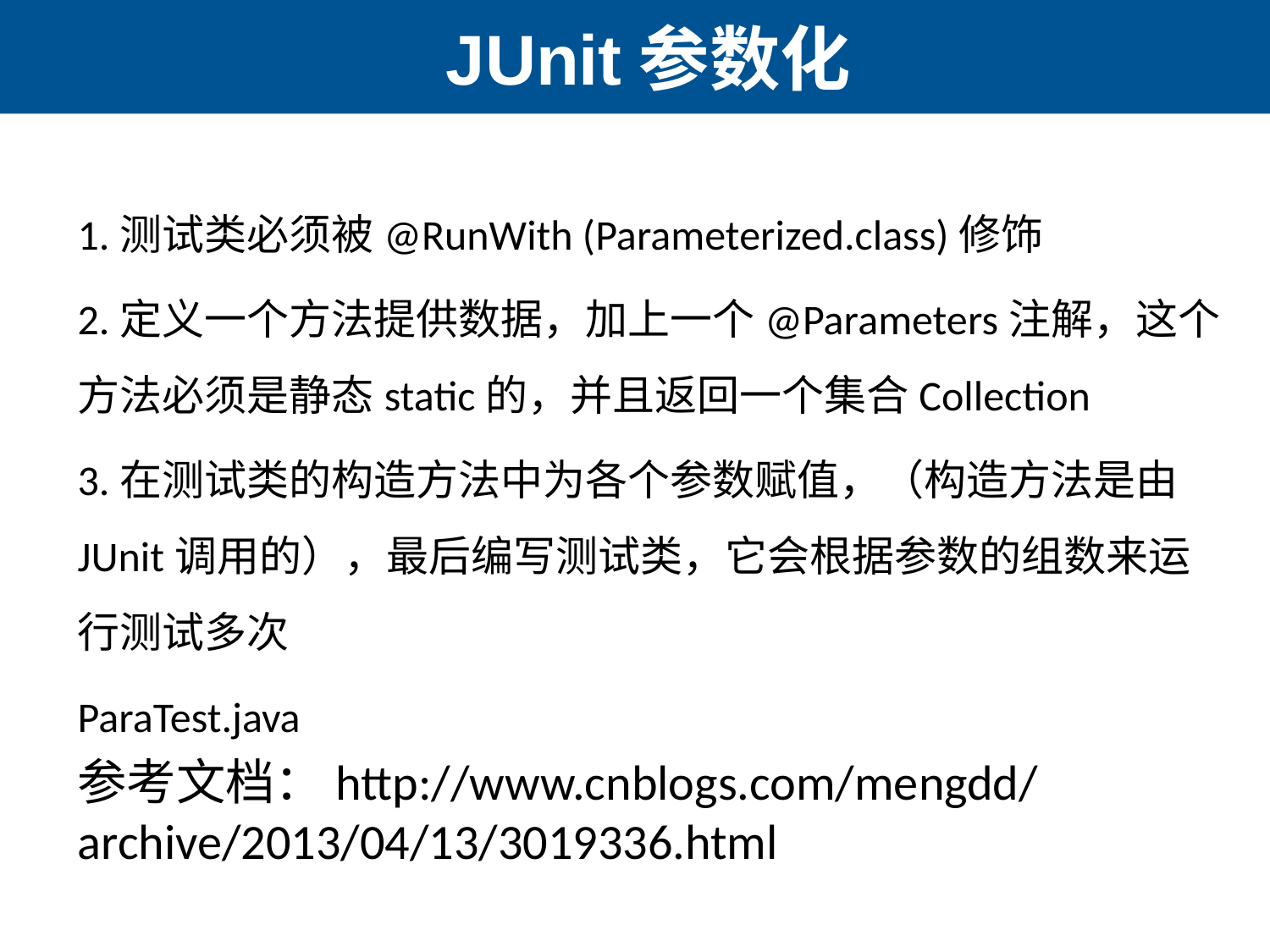

# JUnit参数化
1.测试类必须被@RunWith (Parameterized.class)修饰
2.定义一个方法提供数据，加上一个@Parameters注解，这个方法必须是静态static的，并且返回一个集合Collection
3.在测试类的构造方法中为各个参数赋值，（构造方法是由JUnit调用的），最后编写测试类，它会根据参数的组数来运行测试多次
ParaTest.java
参考文档：http://www.cnblogs.com/mengdd/archive/2013/04/13/3019336.html